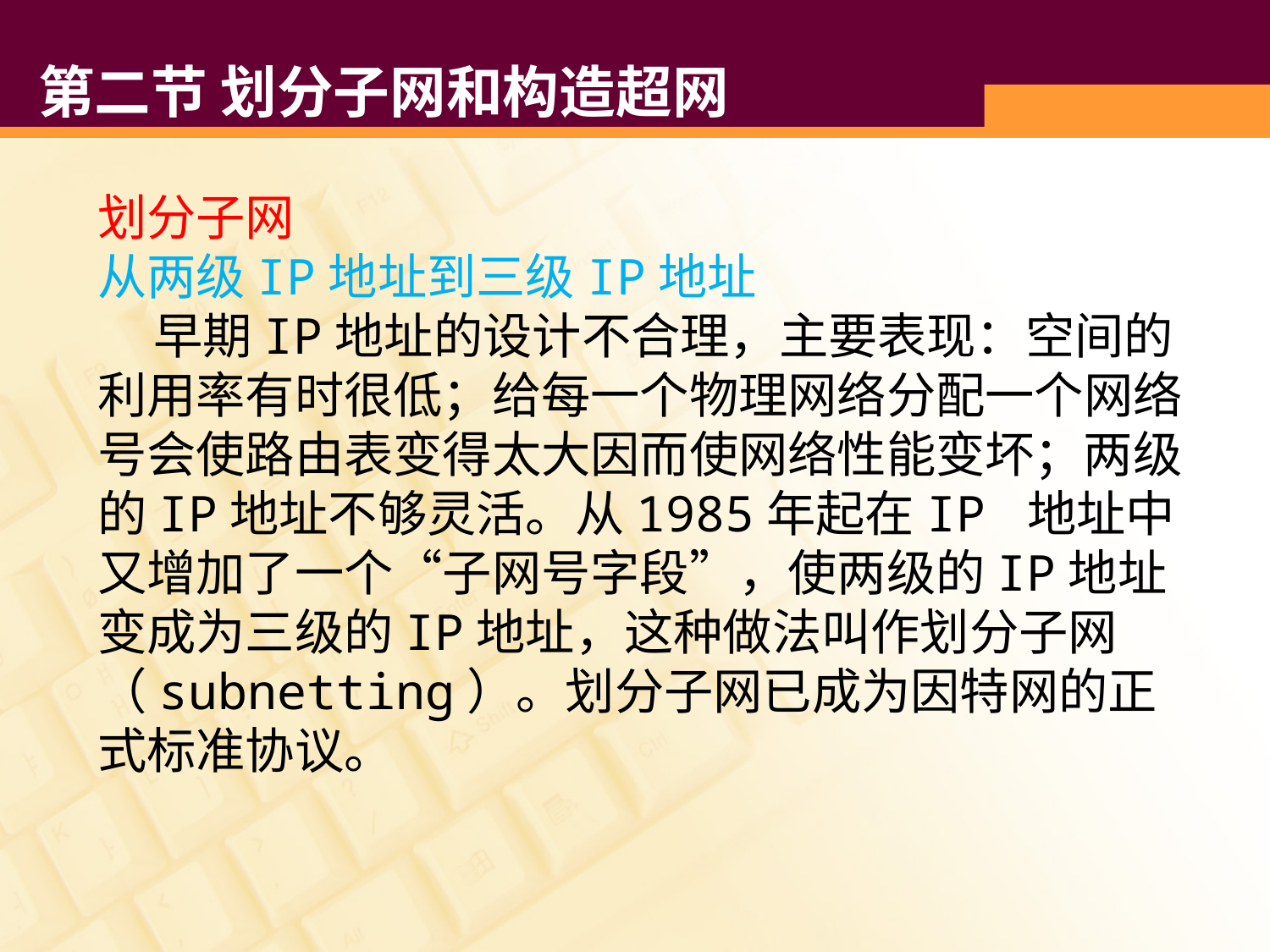

# 第二节 划分子网和构造超网
划分子网
从两级IP地址到三级IP地址
    早期IP地址的设计不合理，主要表现：空间的利用率有时很低；给每一个物理网络分配一个网络号会使路由表变得太大因而使网络性能变坏；两级的IP地址不够灵活。从1985年起在IP 地址中又增加了一个“子网号字段”，使两级的IP地址变成为三级的IP地址，这种做法叫作划分子网（subnetting）。划分子网已成为因特网的正式标准协议。